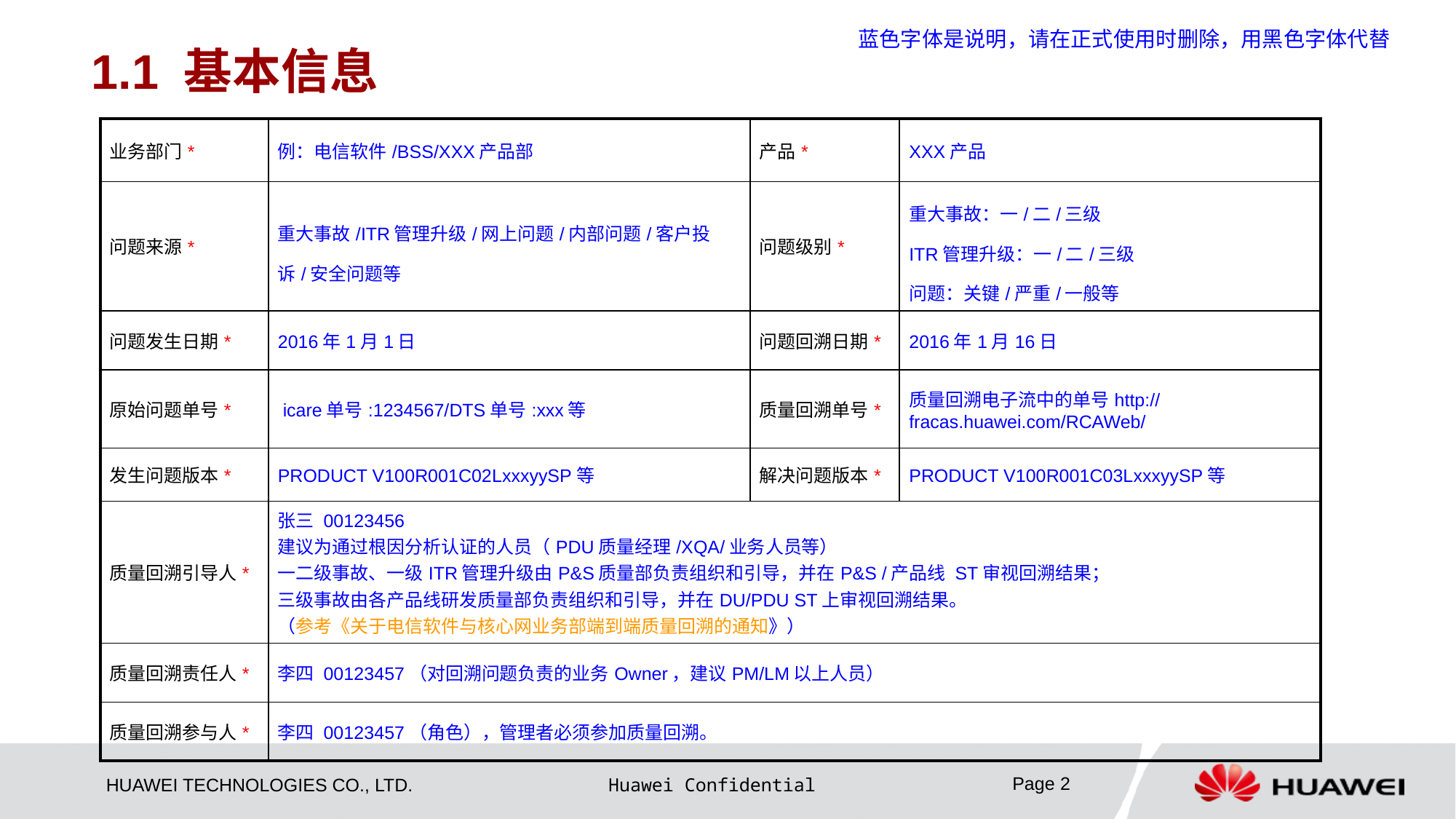

蓝色字体是说明，请在正式使用时删除，用黑色字体代替
# 1.1 基本信息
| 业务部门\* | 例：电信软件/BSS/XXX产品部 | 产品\* | XXX产品 |
| --- | --- | --- | --- |
| 问题来源\* | 重大事故/ITR管理升级/网上问题/内部问题/客户投诉/安全问题等 | 问题级别\* | 重大事故：一/二/三级 ITR管理升级：一/二/三级 问题：关键/严重/一般等 |
| 问题发生日期\* | 2016年1月1日 | 问题回溯日期\* | 2016年1月16日 |
| 原始问题单号\* | icare单号:1234567/DTS单号:xxx等 | 质量回溯单号\* | 质量回溯电子流中的单号http://fracas.huawei.com/RCAWeb/ |
| 发生问题版本\* | PRODUCT V100R001C02LxxxyySP等 | 解决问题版本\* | PRODUCT V100R001C03LxxxyySP等 |
| 质量回溯引导人\* | 张三 00123456 建议为通过根因分析认证的人员（PDU质量经理/XQA/业务人员等） 一二级事故、一级ITR管理升级由P&S质量部负责组织和引导，并在P&S /产品线 ST审视回溯结果； 三级事故由各产品线研发质量部负责组织和引导，并在DU/PDU ST上审视回溯结果。 （参考《关于电信软件与核心网业务部端到端质量回溯的通知》） |  |  |
| 质量回溯责任人\* | 李四 00123457（对回溯问题负责的业务Owner，建议PM/LM以上人员） |  |  |
| 质量回溯参与人\* | 李四 00123457（角色），管理者必须参加质量回溯。 |  |  |
Page 2